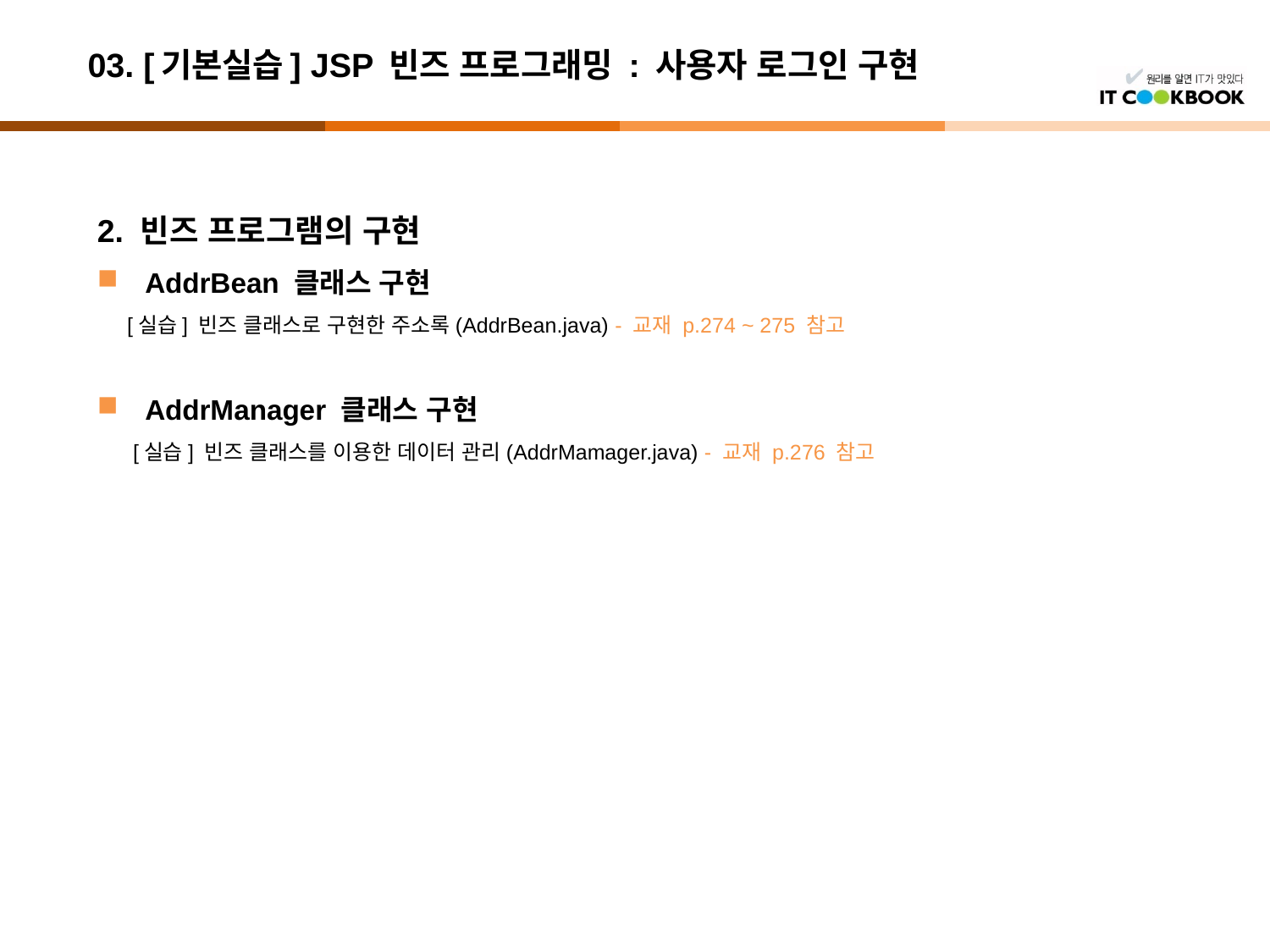

# 03. [기본실습] JSP 빈즈 프로그래밍 : 사용자 로그인 구현
2. 빈즈 프로그램의 구현
AddrBean 클래스 구현
     [실습] 빈즈 클래스로 구현한 주소록(AddrBean.java) - 교재 p.274 ~ 275 참고

AddrManager 클래스 구현
      [실습] 빈즈 클래스를 이용한 데이터 관리(AddrMamager.java) - 교재 p.276 참고